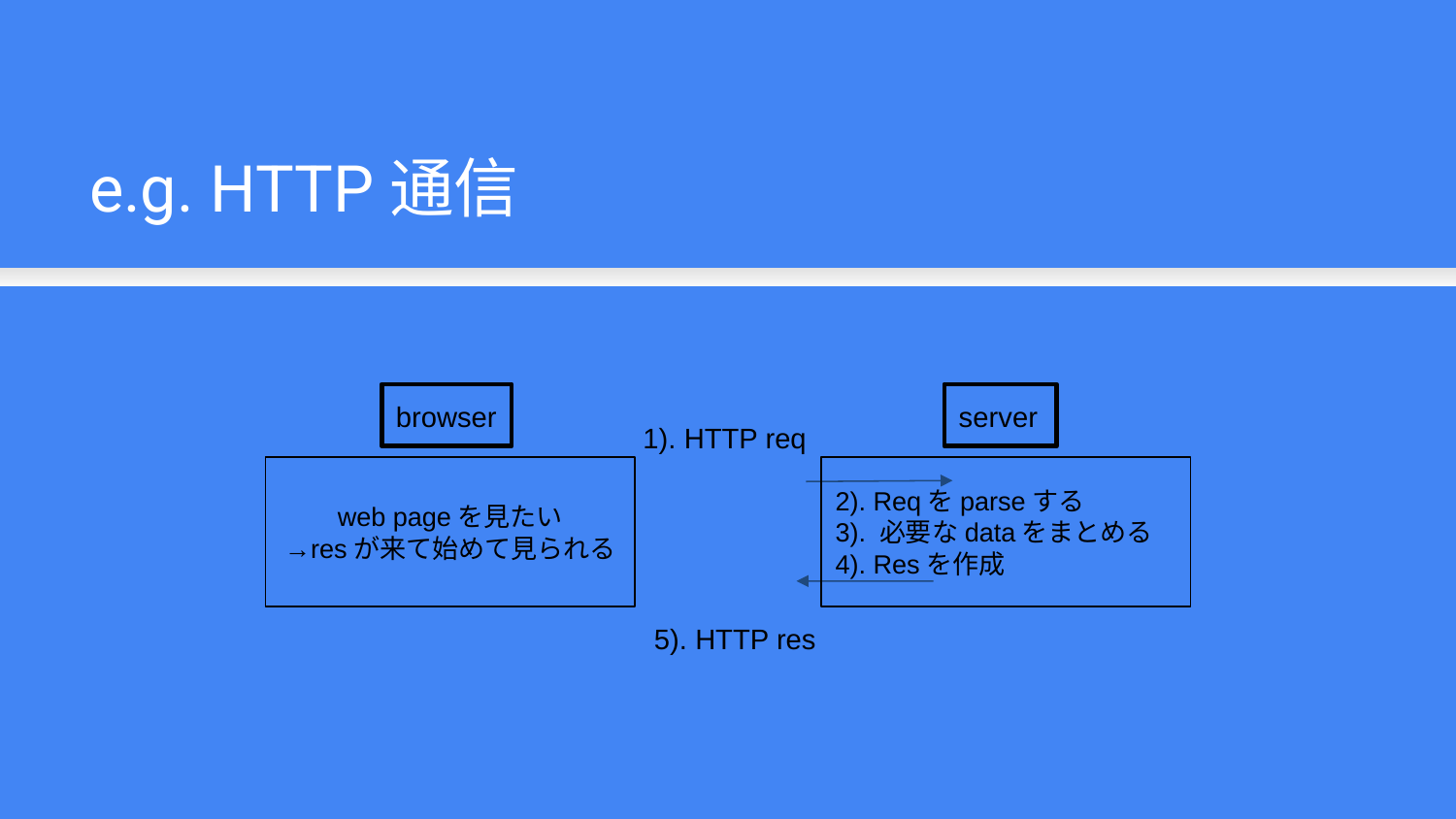

e.g. HTTP通信
browser
server
1). HTTP req
web pageを見たい
→resが来て始めて見られる
2). Reqをparseする
3). 必要なdataをまとめる
4). Resを作成

5). HTTP res